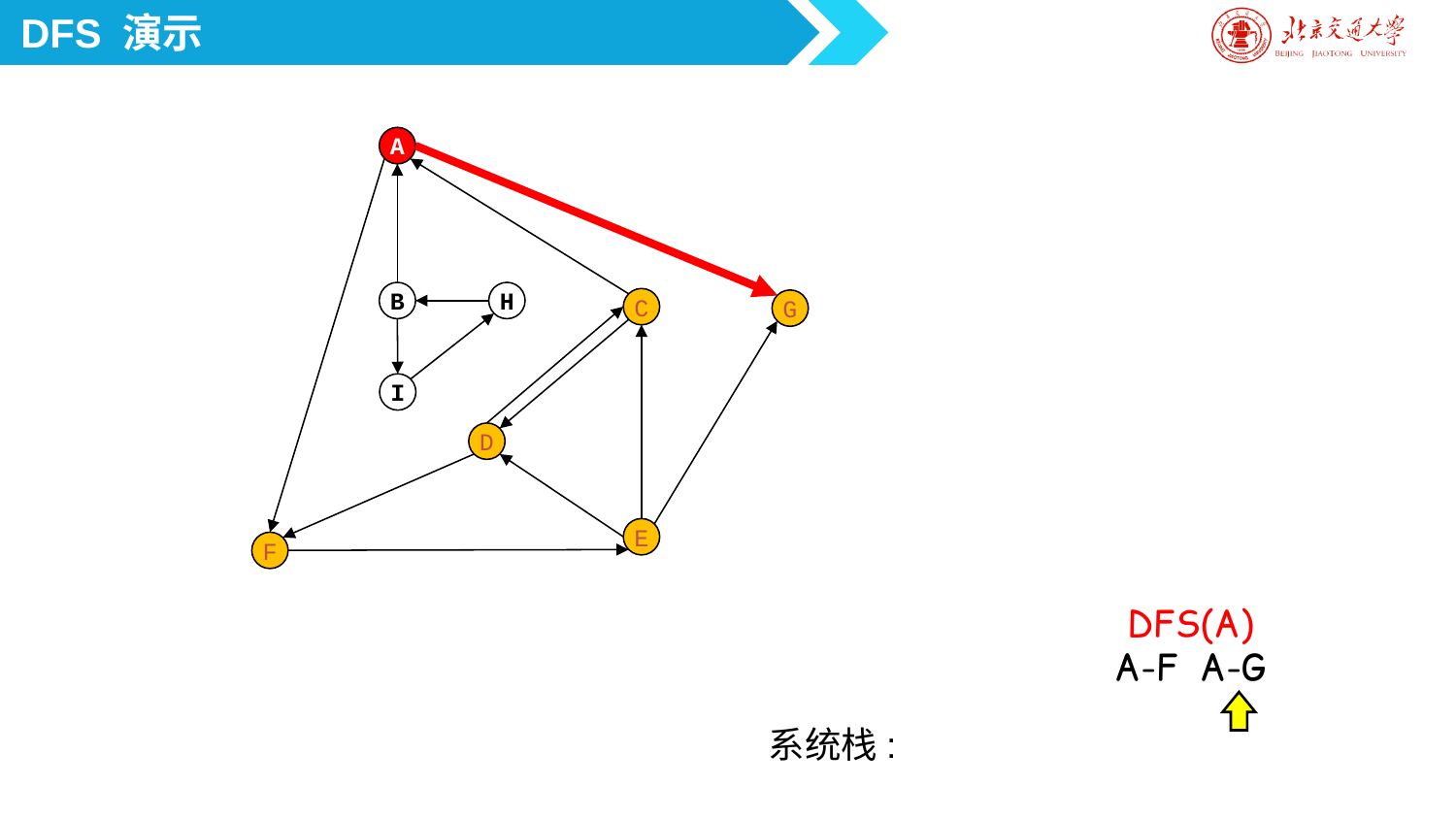

DFS 演示
A
B
H
C
G
I
D

DFS(A)
A-F  A-G
E
DFS演示
F

系统栈: